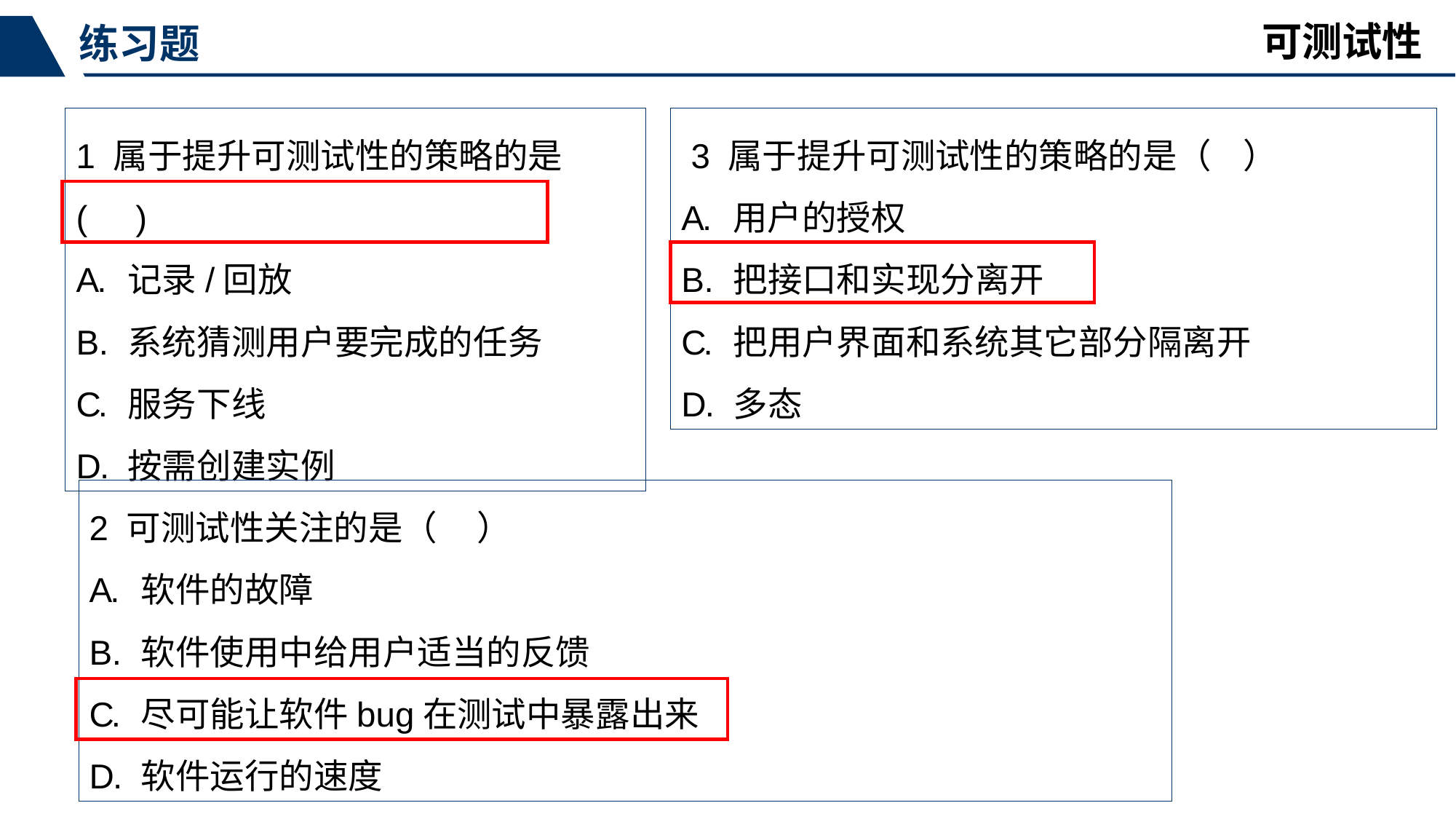

可测试性

练习题

1 属于提升可测试性的策略的是(     )
记录/回放
系统猜测用户要完成的任务
服务下线
按需创建实例
 3 属于提升可测试性的策略的是（    ）
用户的授权
把接口和实现分离开
把用户界面和系统其它部分隔离开
多态

2 可测试性关注的是（     ）
软件的故障
软件使用中给用户适当的反馈
尽可能让软件bug在测试中暴露出来
软件运行的速度